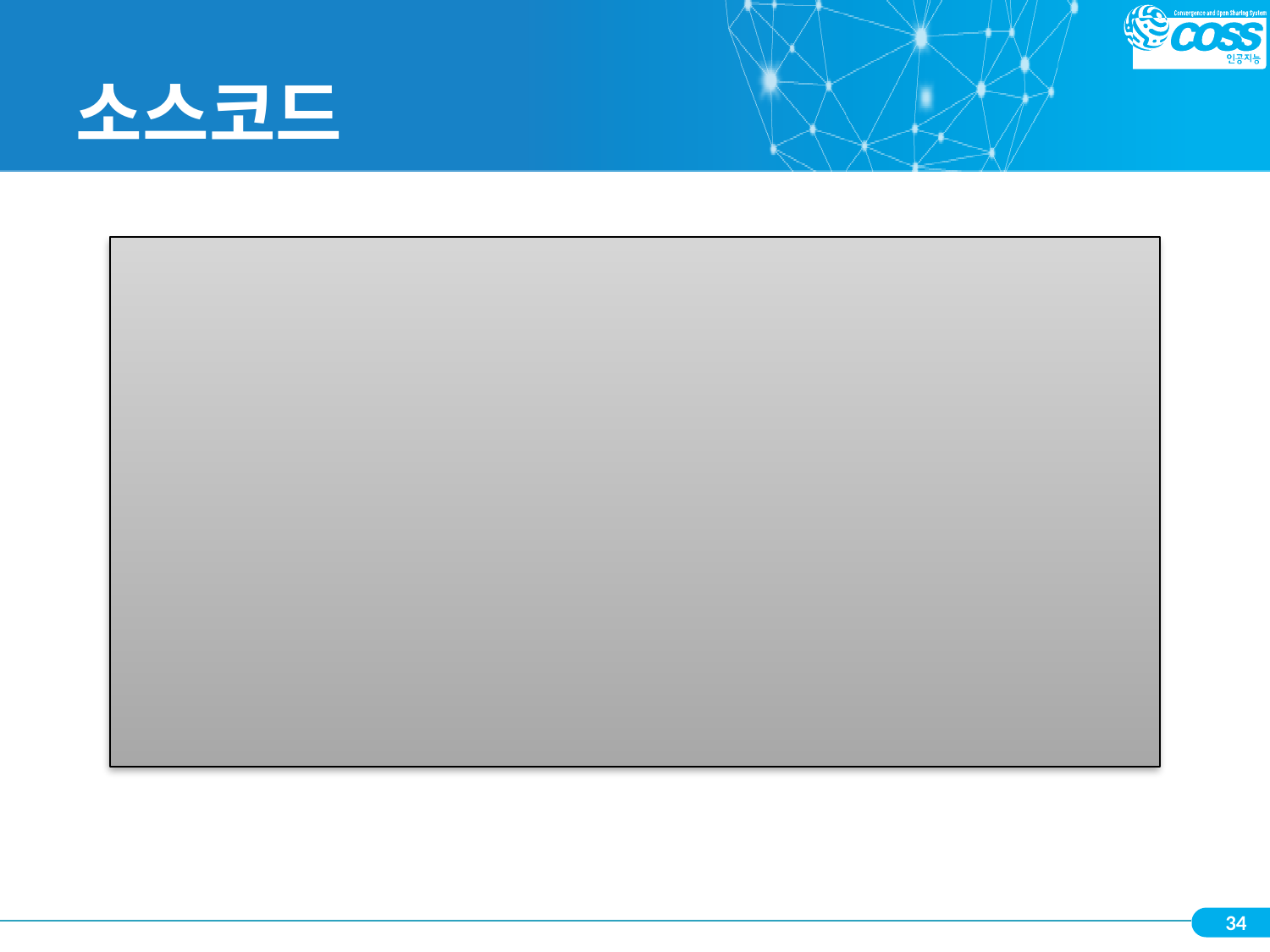

# 소스코드

# 문자열 나누기
s = '20210514Friday'
year = s[:4]
month = s[4:6]
day = s[6:8]
week = s[8:]
date = year + '년 ' + month + '월 ' + day + '일 ' + week
print(date)